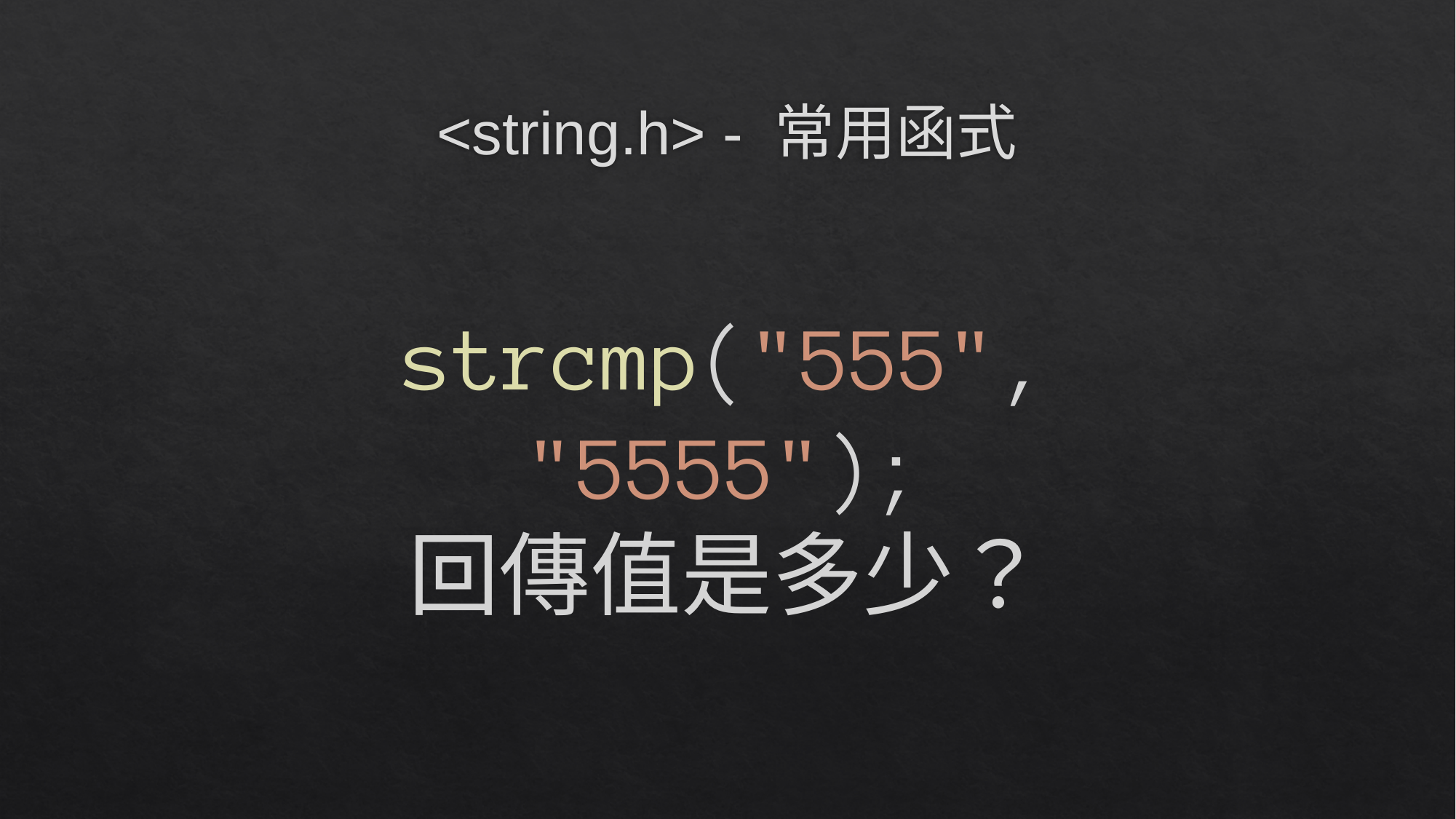

# <string.h> - 常用函式
strcmp("555", "5555");
回傳值是多少？